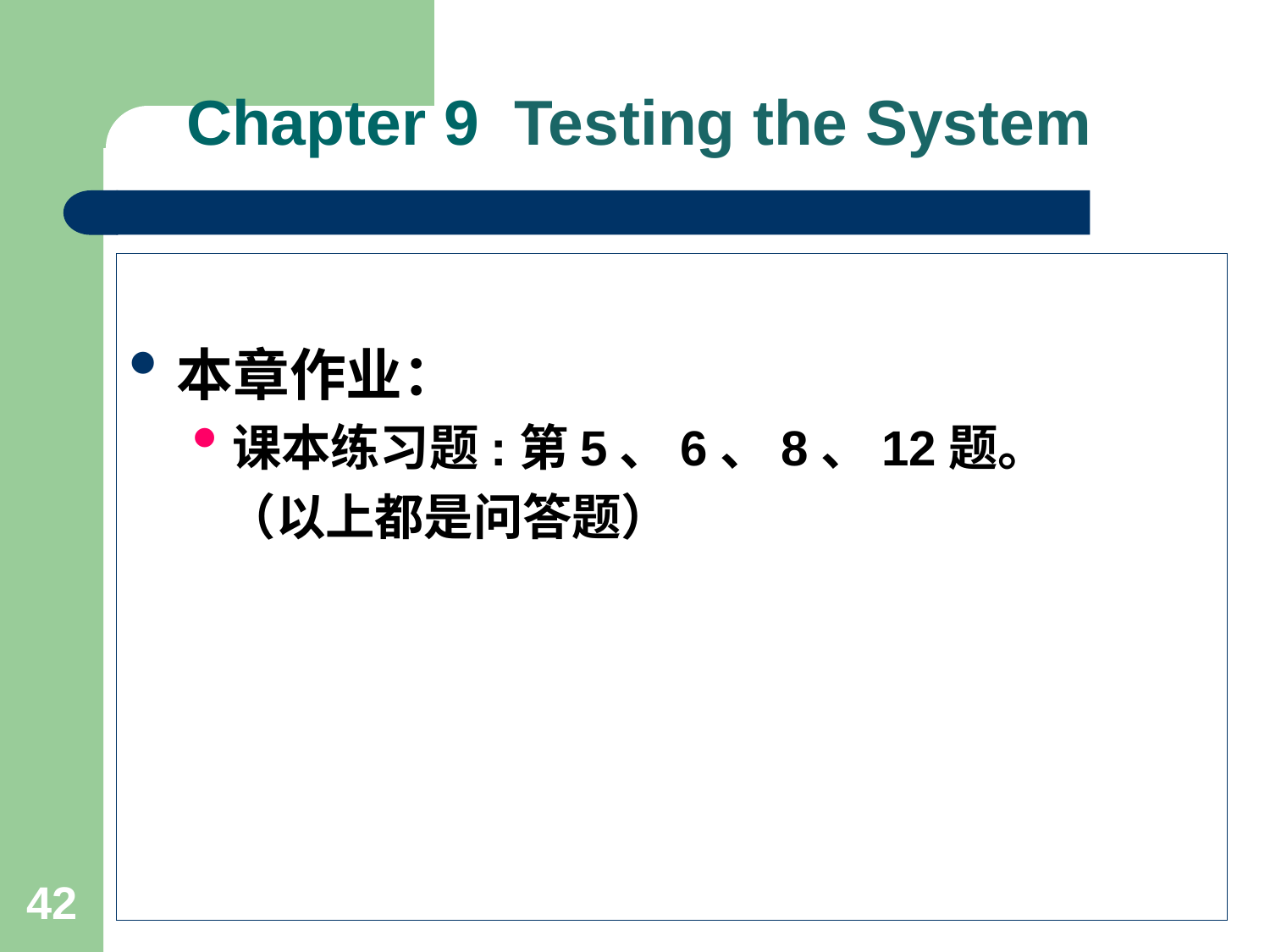

# Chapter 9  Testing the System

本章作业：
课本练习题:第5、6、8、12题。
  （以上都是问答题）

42